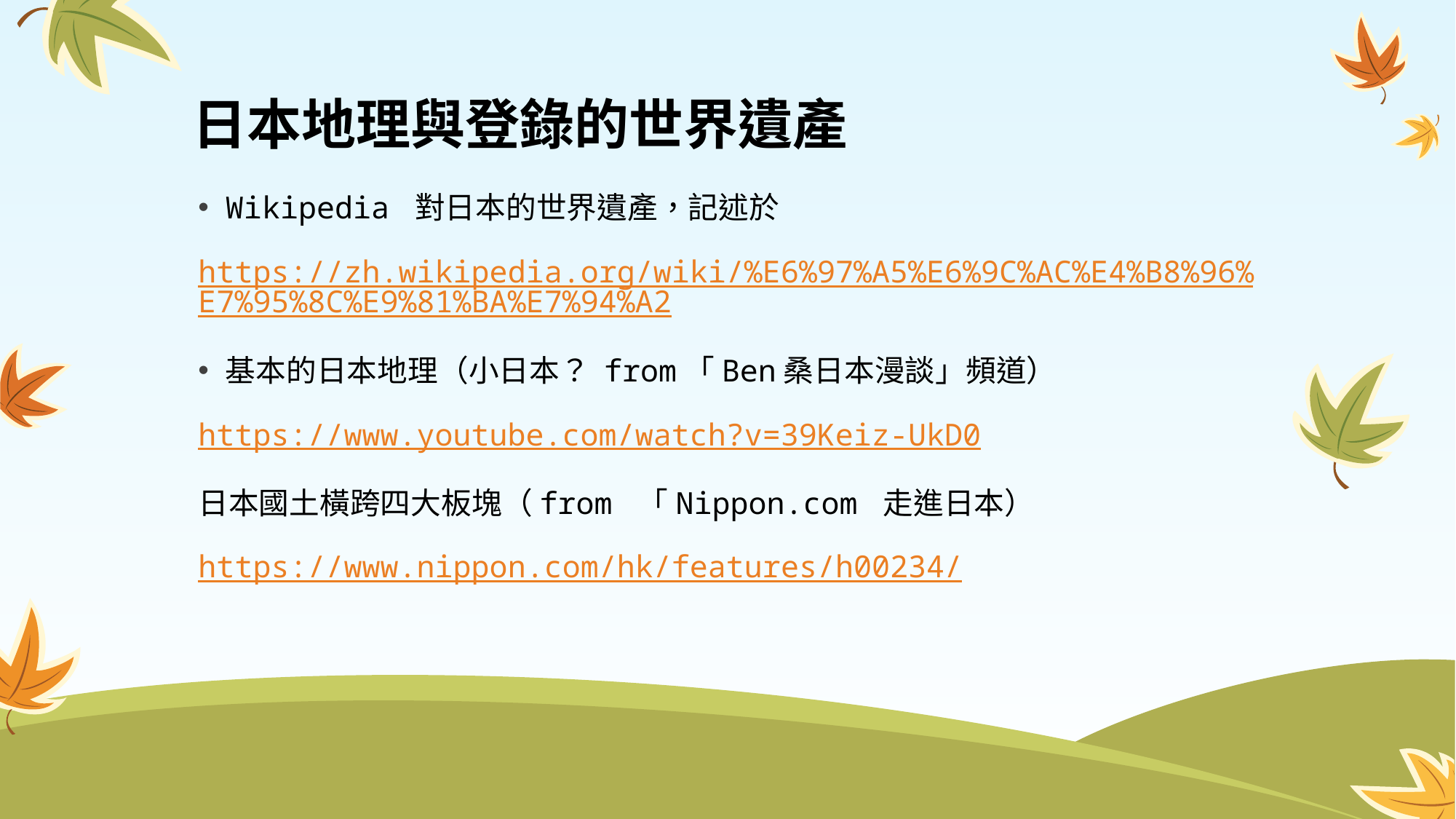

# 日本地理與登錄的世界遺產
Wikipedia 對日本的世界遺產，記述於
https://zh.wikipedia.org/wiki/%E6%97%A5%E6%9C%AC%E4%B8%96%E7%95%8C%E9%81%BA%E7%94%A2
基本的日本地理（小日本？ from「Ben桑日本漫談」頻道）
https://www.youtube.com/watch?v=39Keiz-UkD0
日本國土橫跨四大板塊（from 「Nippon.com 走進日本）
https://www.nippon.com/hk/features/h00234/